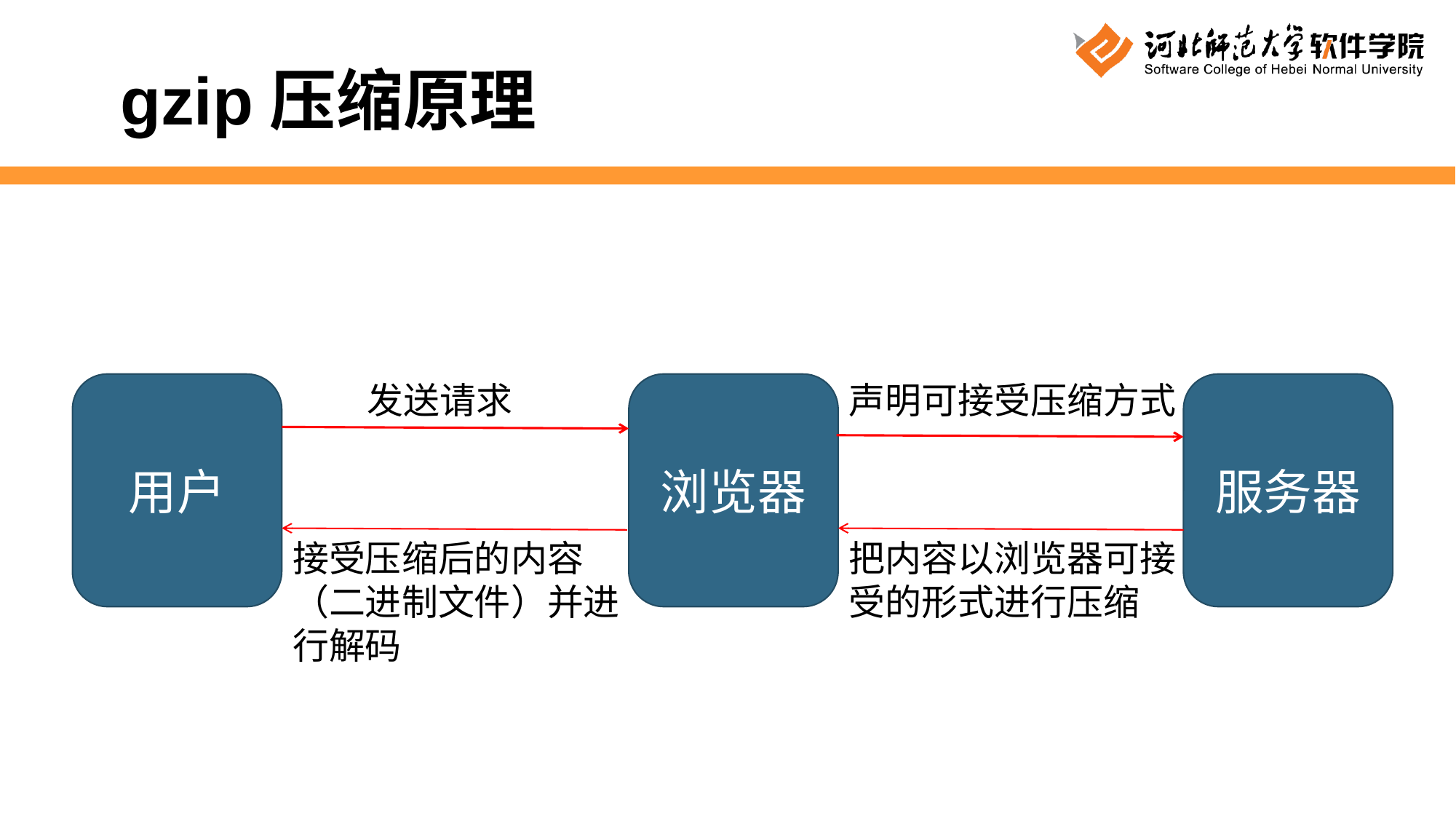

gzip压缩原理
声明可接受压缩方式
发送请求
用户
浏览器
服务器
接受压缩后的内容（二进制文件）并进行解码
把内容以浏览器可接受的形式进行压缩